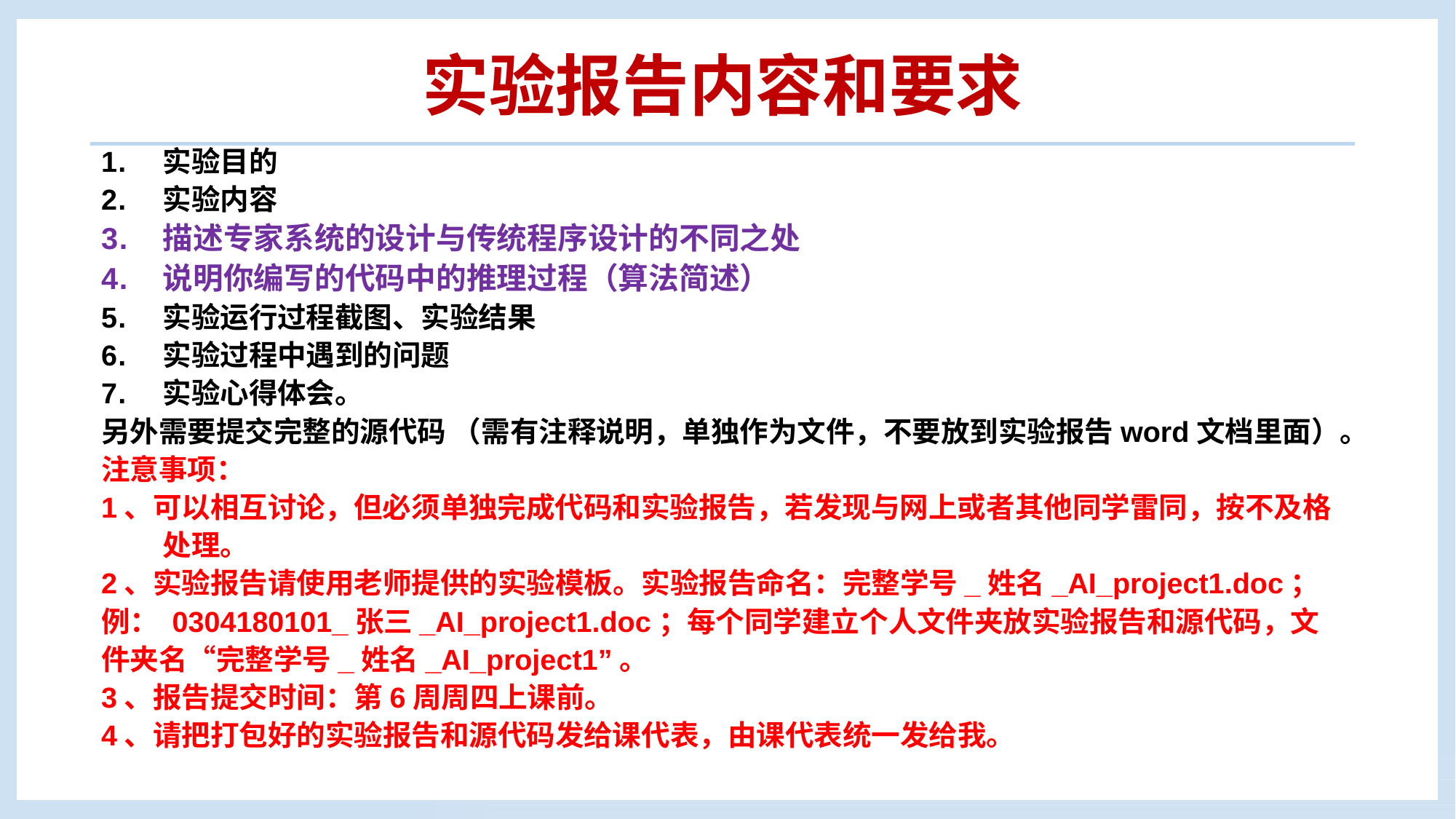

# 实验报告内容和要求
实验目的
实验内容
描述专家系统的设计与传统程序设计的不同之处
说明你编写的代码中的推理过程（算法简述）
实验运行过程截图、实验结果
实验过程中遇到的问题
实验心得体会。
另外需要提交完整的源代码 （需有注释说明，单独作为文件，不要放到实验报告word文档里面）。
注意事项：
1、可以相互讨论，但必须单独完成代码和实验报告，若发现与网上或者其他同学雷同，按不及格处理。
2、实验报告请使用老师提供的实验模板。实验报告命名：完整学号_姓名_AI_project1.doc；例： 0304180101_张三_AI_project1.doc；每个同学建立个人文件夹放实验报告和源代码，文件夹名“完整学号_姓名_AI_project1”。
3、报告提交时间：第6周周四上课前。
4、请把打包好的实验报告和源代码发给课代表，由课代表统一发给我。